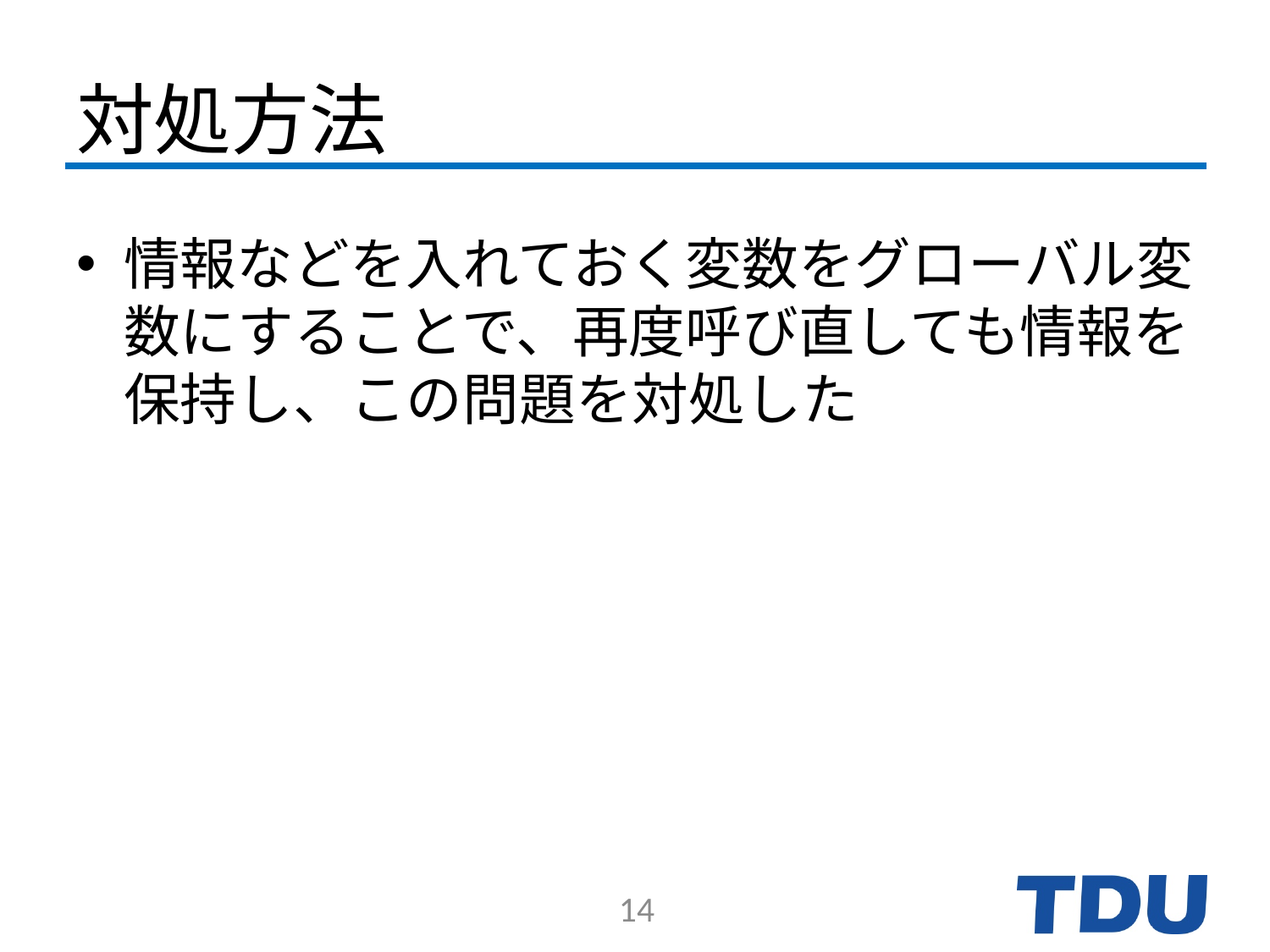

# 対処方法
情報などを入れておく変数をグローバル変数にすることで、再度呼び直しても情報を保持し、この問題を対処した
14